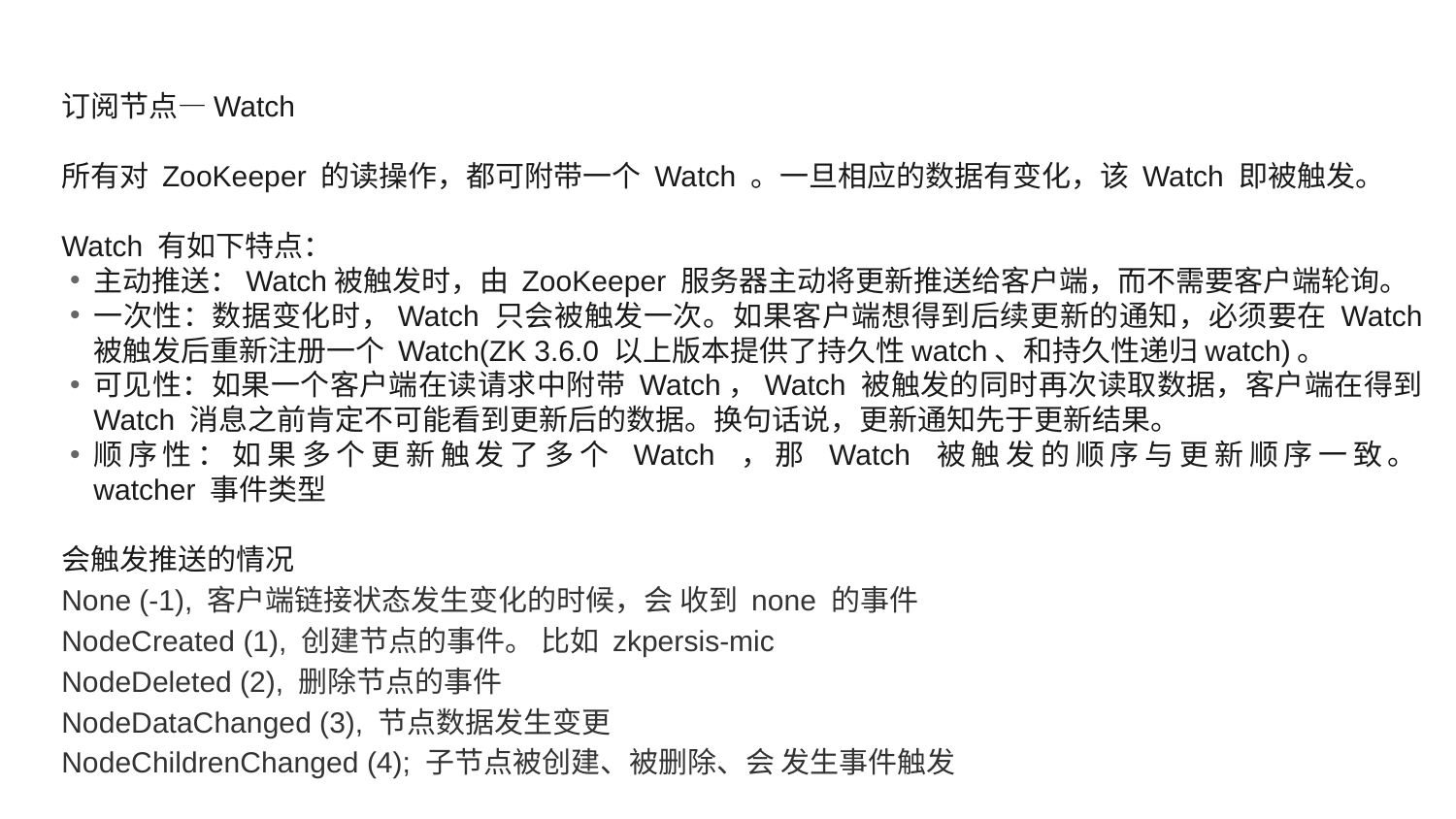

订阅节点—Watch

所有对 ZooKeeper 的读操作，都可附带一个 Watch 。一旦相应的数据有变化，该 Watch 即被触发。

Watch 有如下特点：
主动推送：Watch被触发时，由 ZooKeeper 服务器主动将更新推送给客户端，而不需要客户端轮询。
一次性：数据变化时，Watch 只会被触发一次。如果客户端想得到后续更新的通知，必须要在 Watch 被触发后重新注册一个 Watch(ZK 3.6.0 以上版本提供了持久性watch、和持久性递归watch)。
可见性：如果一个客户端在读请求中附带 Watch，Watch 被触发的同时再次读取数据，客户端在得到 Watch 消息之前肯定不可能看到更新后的数据。换句话说，更新通知先于更新结果。
顺序性：如果多个更新触发了多个 Watch ，那 Watch 被触发的顺序与更新顺序一致。
watcher 事件类型

会触发推送的情况
None (-1), 客户端链接状态发生变化的时候，会 收到 none 的事件
NodeCreated (1), 创建节点的事件。 比如 zkpersis-mic
NodeDeleted (2), 删除节点的事件
NodeDataChanged (3), 节点数据发生变更
NodeChildrenChanged (4); 子节点被创建、被删除、会 发生事件触发